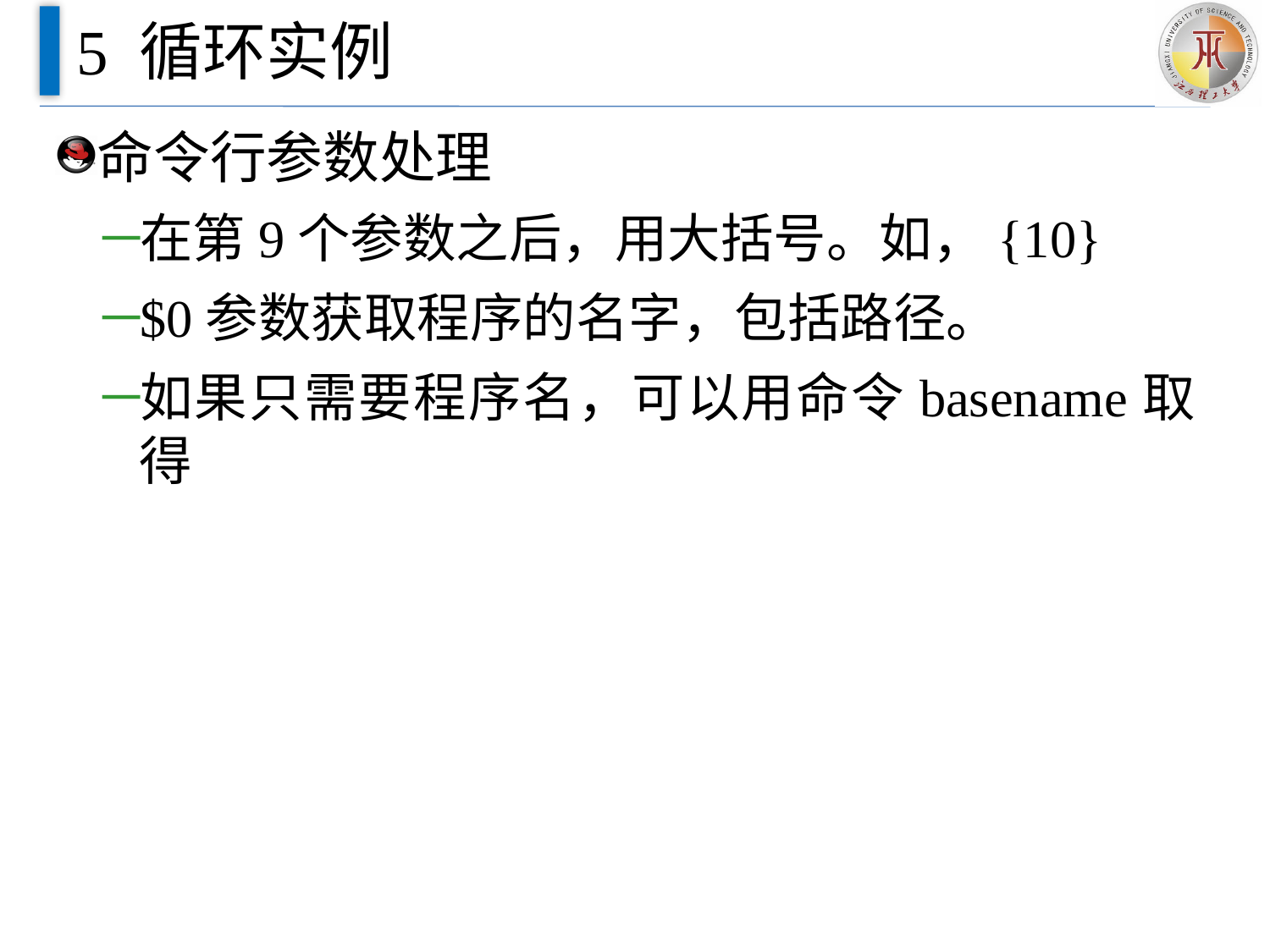

# 5 循环实例
命令行参数处理
在第9个参数之后，用大括号。如，{10}
$0参数获取程序的名字，包括路径。
如果只需要程序名，可以用命令basename取得